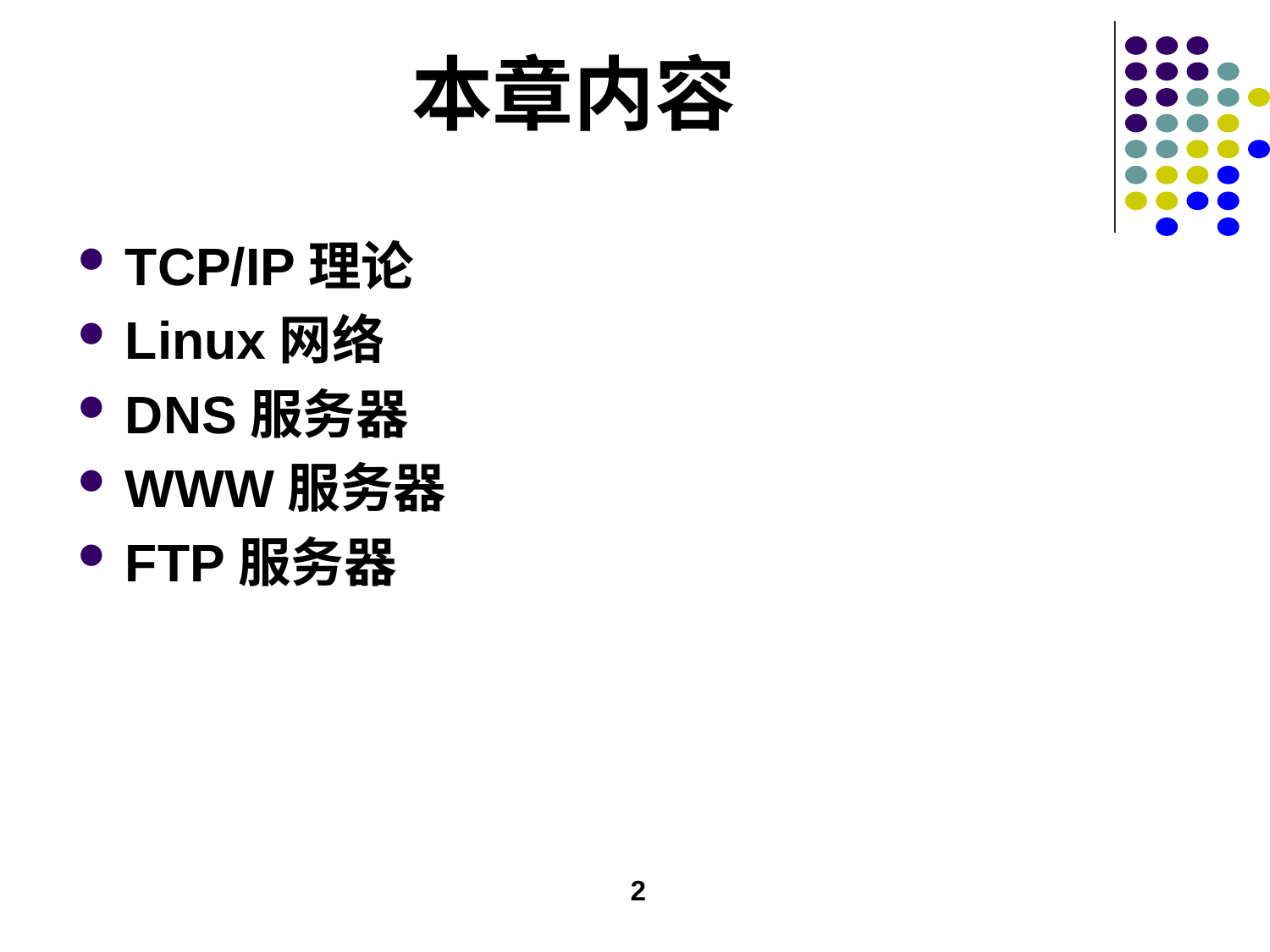

# 本章内容
TCP/IP理论
Linux网络
DNS服务器
WWW服务器
FTP服务器

2